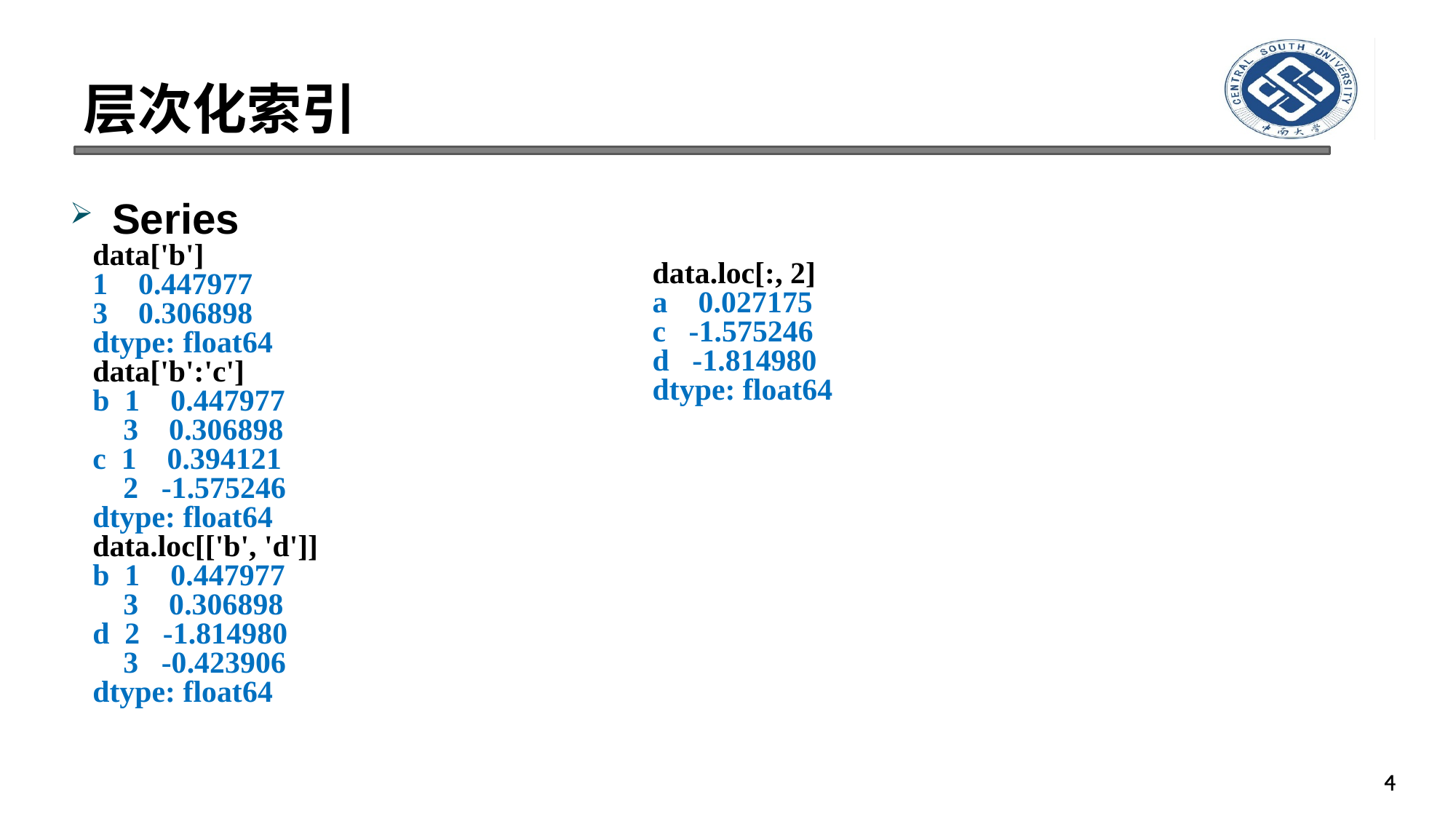

# 层次化索引
Series
data['b']
1    0.447977
3    0.306898
dtype: float64
data['b':'c']
b  1    0.447977
    3    0.306898
c  1    0.394121
    2   -1.575246
dtype: float64
data.loc[['b', 'd']]
b  1    0.447977
    3    0.306898
d  2   -1.814980
    3   -0.423906
dtype: float64
data.loc[:, 2]
a    0.027175
c   -1.575246
d   -1.814980
dtype: float64
4